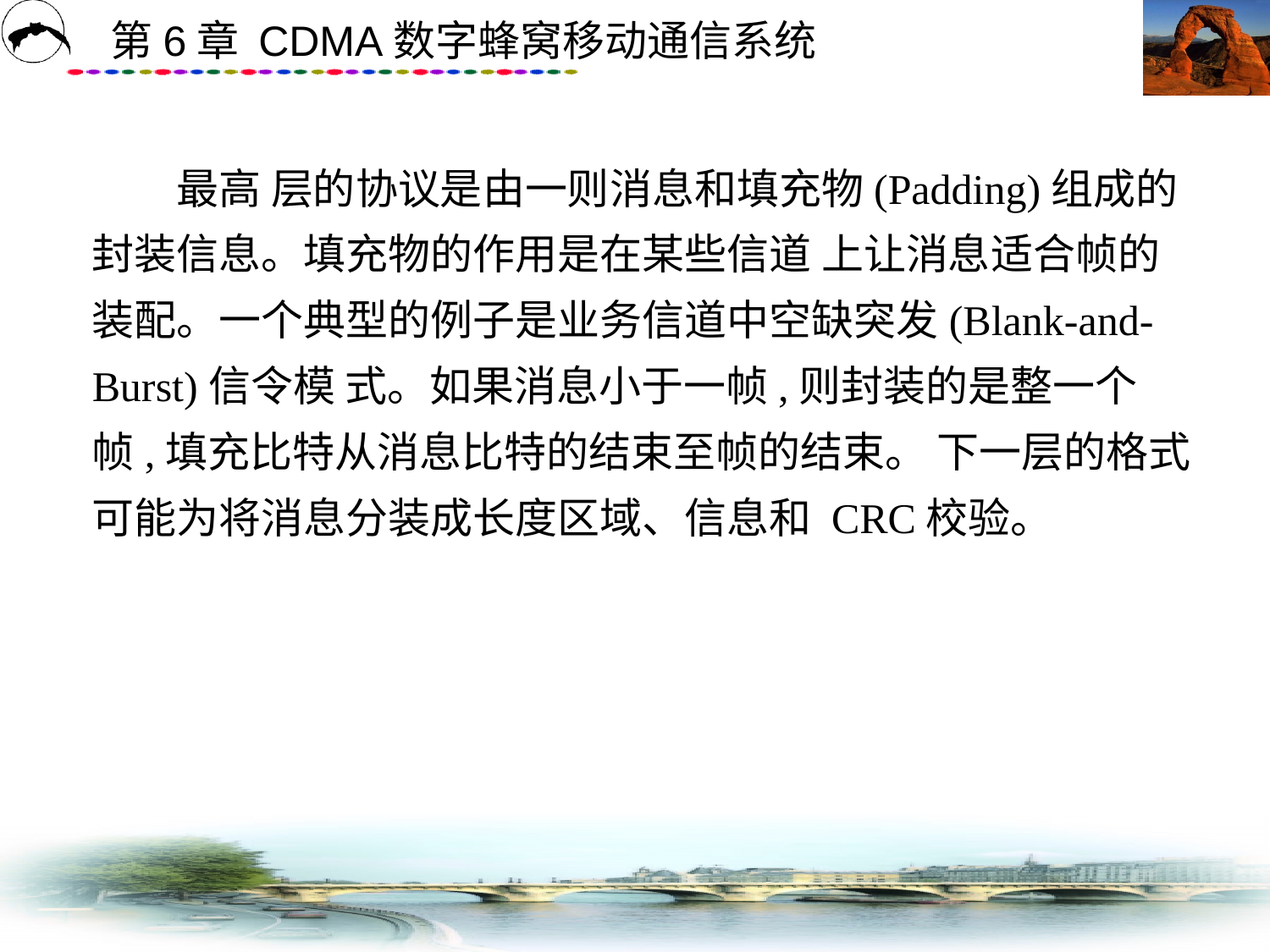

# 最高 层的协议是由一则消息和填充物(Padding)组成的封装信息。填充物的作用是在某些信道 上让消息适合帧的装配。一个典型的例子是业务信道中空缺突发(Blank-and-Burst)信令模 式。如果消息小于一帧,则封装的是整一个帧,填充比特从消息比特的结束至帧的结束。 下一层的格式可能为将消息分装成长度区域、信息和 CRC校验。